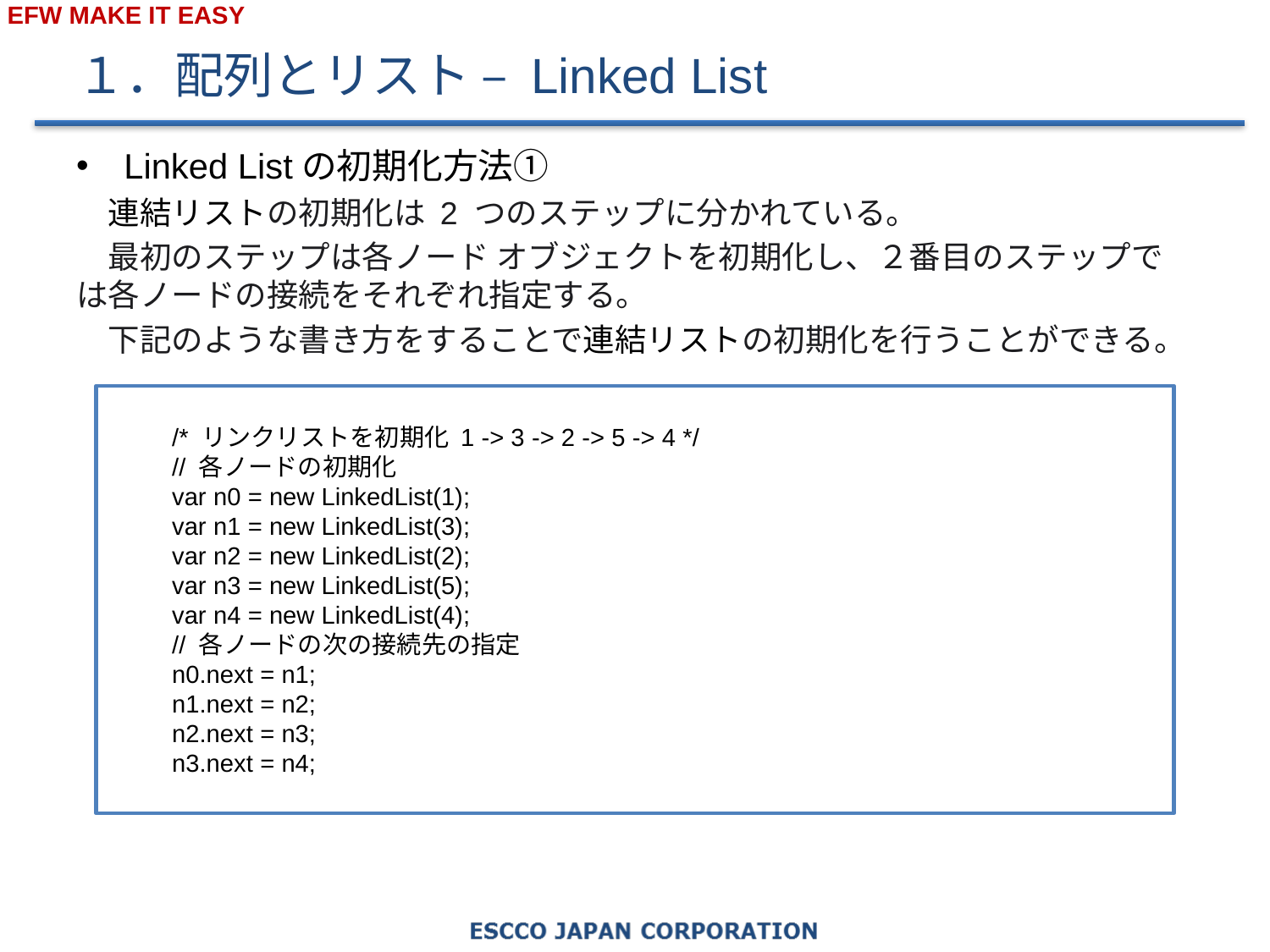

# １．配列とリスト – Linked List
Linked Listの初期化方法①
　連結リストの初期化は 2 つのステップに分かれている。
　最初のステップは各ノード オブジェクトを初期化し、２番目のステップでは各ノードの接続をそれぞれ指定する。
　下記のような書き方をすることで連結リストの初期化を行うことができる。
/* リンクリストを初期化 1 -> 3 -> 2 -> 5 -> 4 */
// 各ノードの初期化
var n0 = new LinkedList(1);
var n1 = new LinkedList(3);
var n2 = new LinkedList(2);
var n3 = new LinkedList(5);
var n4 = new LinkedList(4);
// 各ノードの次の接続先の指定
n0.next = n1;
n1.next = n2;
n2.next = n3;
n3.next = n4;